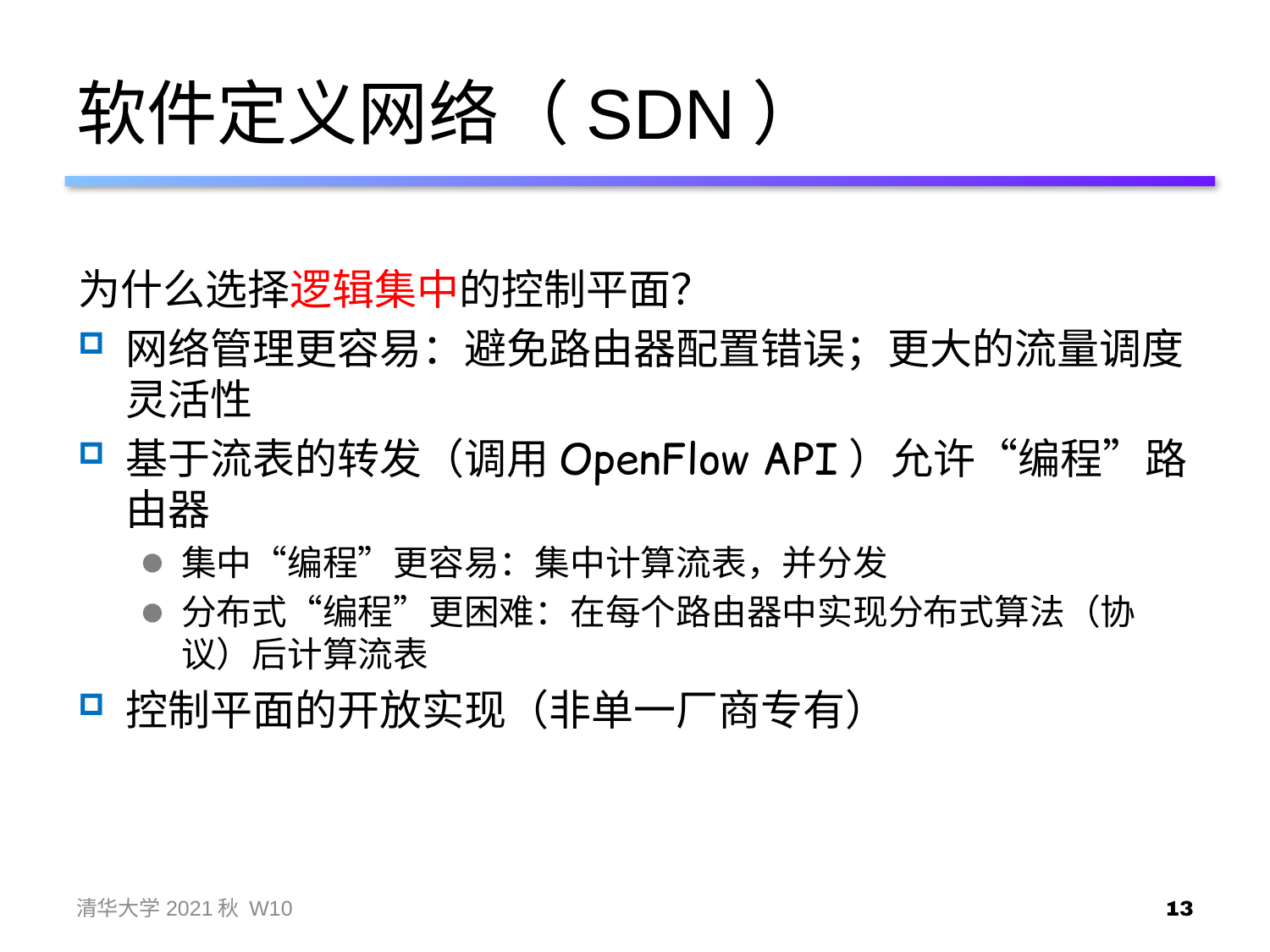

# 软件定义网络（SDN）
为什么选择逻辑集中的控制平面？
网络管理更容易：避免路由器配置错误；更大的流量调度灵活性
基于流表的转发（调用OpenFlow API）允许“编程”路由器
集中“编程”更容易：集中计算流表，并分发
分布式“编程”更困难：在每个路由器中实现分布式算法（协议）后计算流表
控制平面的开放实现（非单一厂商专有）
清华大学2021秋 W10
13